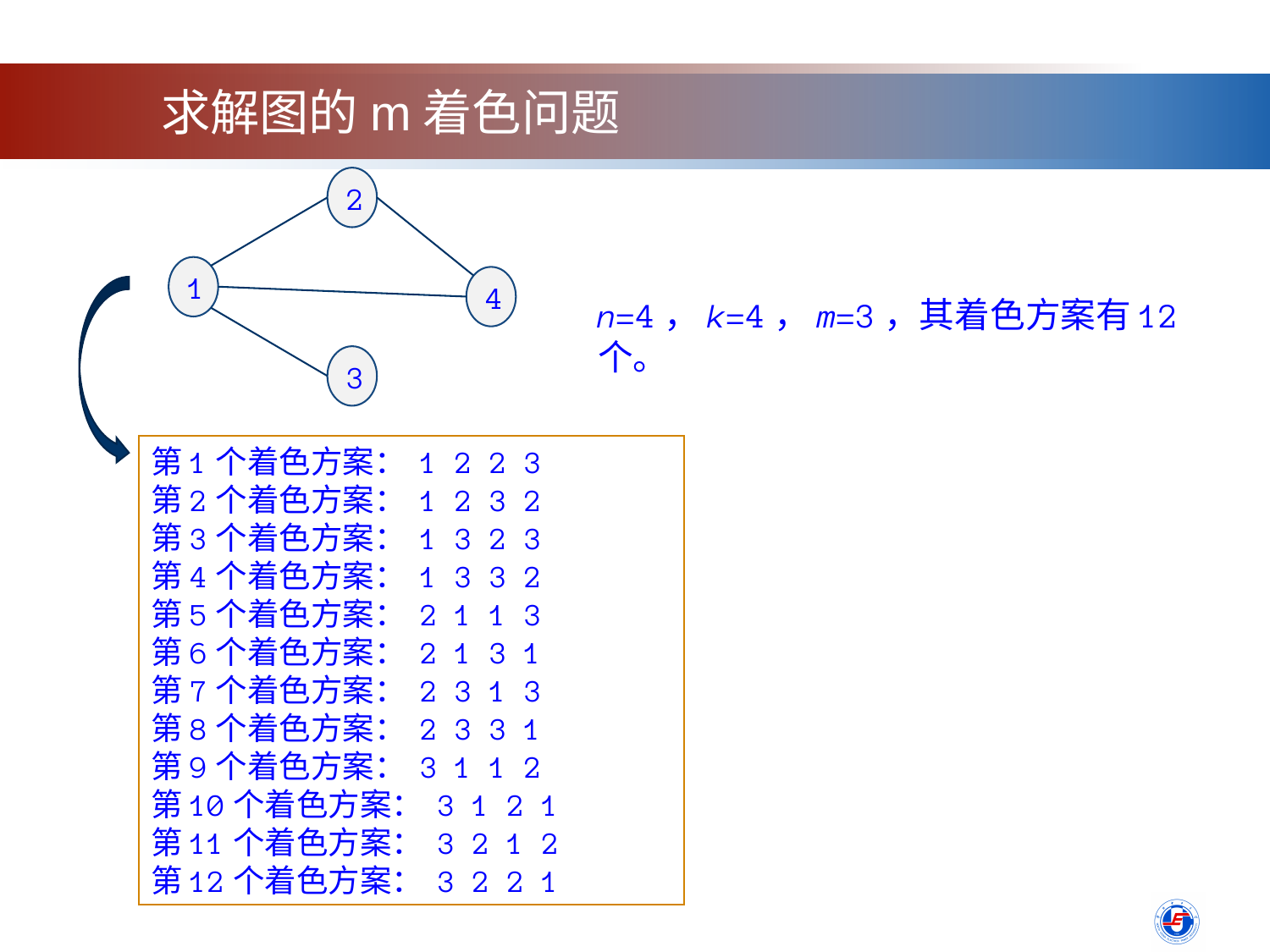

求解图的m着色问题
2
1
4

n=4，k=4，m=3，其着色方案有12个。
3
第1个着色方案： 1 2 2 3
第2个着色方案： 1 2 3 2
第3个着色方案： 1 3 2 3
第4个着色方案： 1 3 3 2
第5个着色方案： 2 1 1 3
第6个着色方案： 2 1 3 1
第7个着色方案： 2 3 1 3
第8个着色方案： 2 3 3 1
第9个着色方案： 3 1 1 2
第10个着色方案： 3 1 2 1
第11个着色方案： 3 2 1 2
第12个着色方案： 3 2 2 1